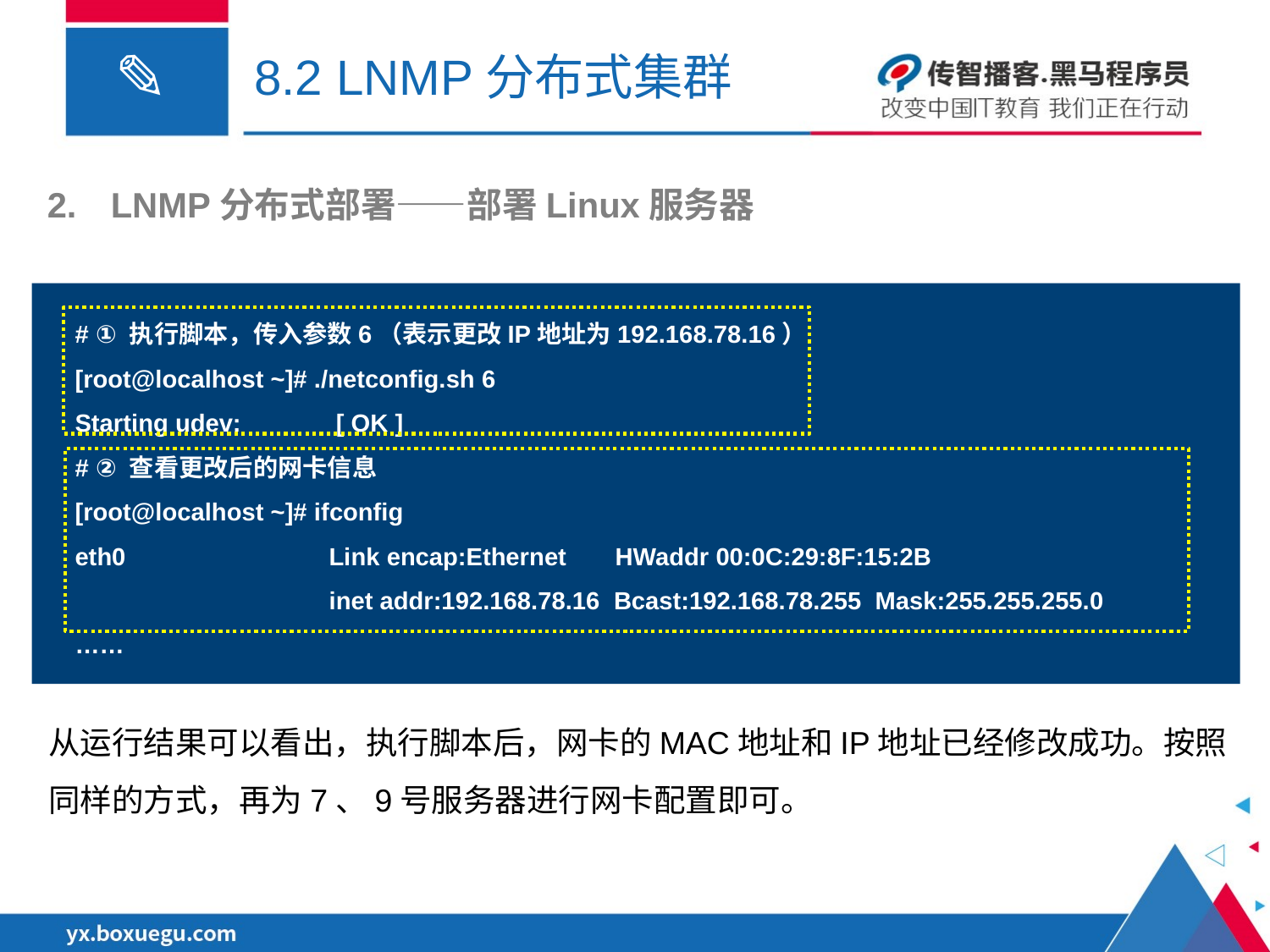

# 8.2 LNMP分布式集群
LNMP分布式部署——部署Linux服务器

# ① 执行脚本，传入参数6（表示更改IP地址为192.168.78.16）
[root@localhost ~]# ./netconfig.sh 6
Starting udev:	 [ OK ]
# ② 查看更改后的网卡信息
[root@localhost ~]# ifconfig
eth0		Link encap:Ethernet       HWaddr 00:0C:29:8F:15:2B
		inet addr:192.168.78.16  Bcast:192.168.78.255  Mask:255.255.255.0
……

从运行结果可以看出，执行脚本后，网卡的MAC地址和IP地址已经修改成功。按照同样的方式，再为7、9号服务器进行网卡配置即可。